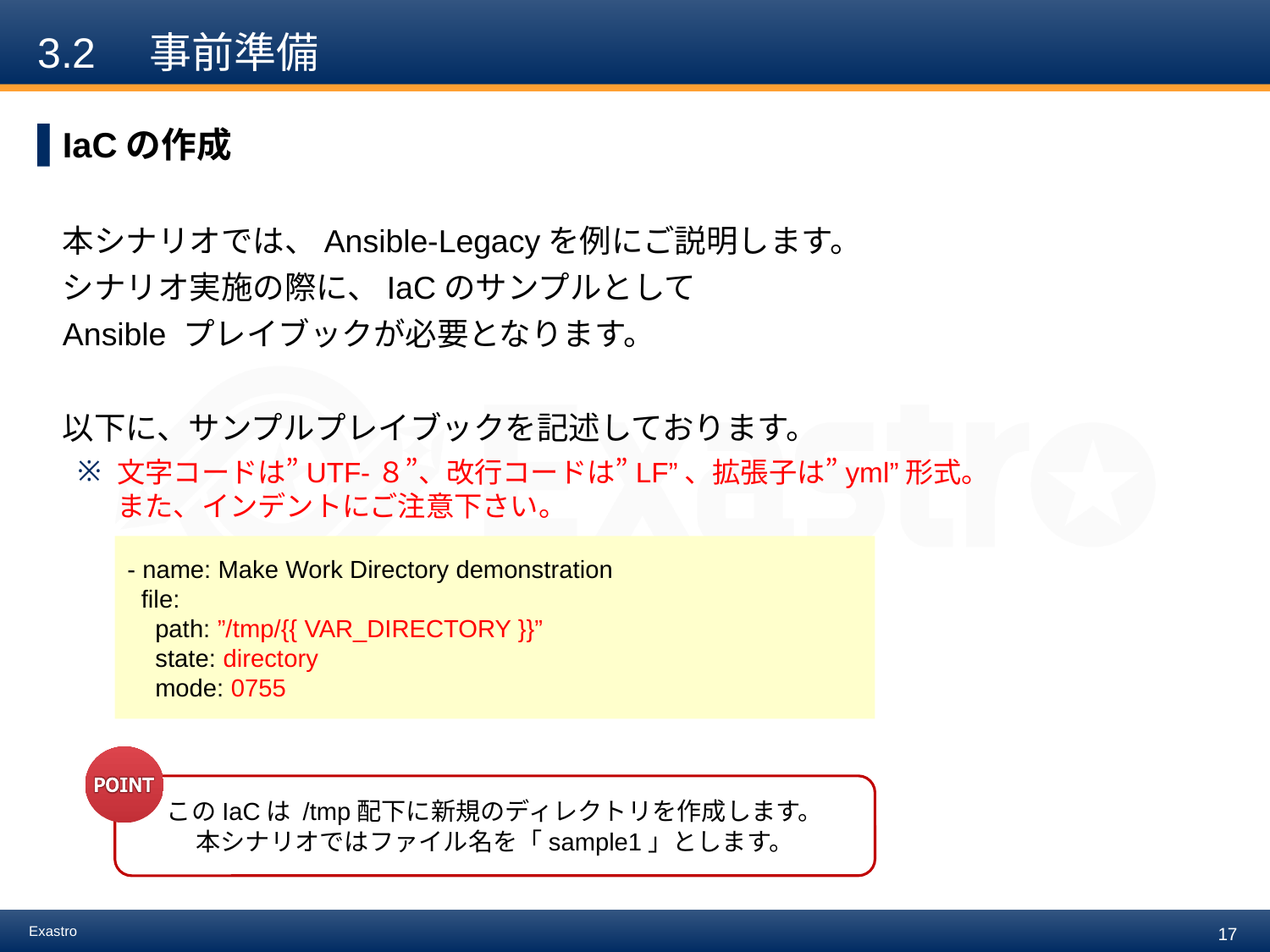

# 3.2　事前準備
IaCの作成

本シナリオでは、Ansible-Legacyを例にご説明します。
シナリオ実施の際に、IaCのサンプルとして
Ansible プレイブックが必要となります。

以下に、サンプルプレイブックを記述しております。
文字コードは”UTF-８”、改行コードは”LF”、拡張子は”yml”形式。
また、インデントにご注意下さい。

- name: Make Work Directory demonstration
  file:
    path: ”/tmp/{{ VAR_DIRECTORY }}”
    state: directory
    mode: 0755

このIaCは /tmp配下に新規のディレクトリを作成します。
本シナリオではファイル名を「sample1」とします。